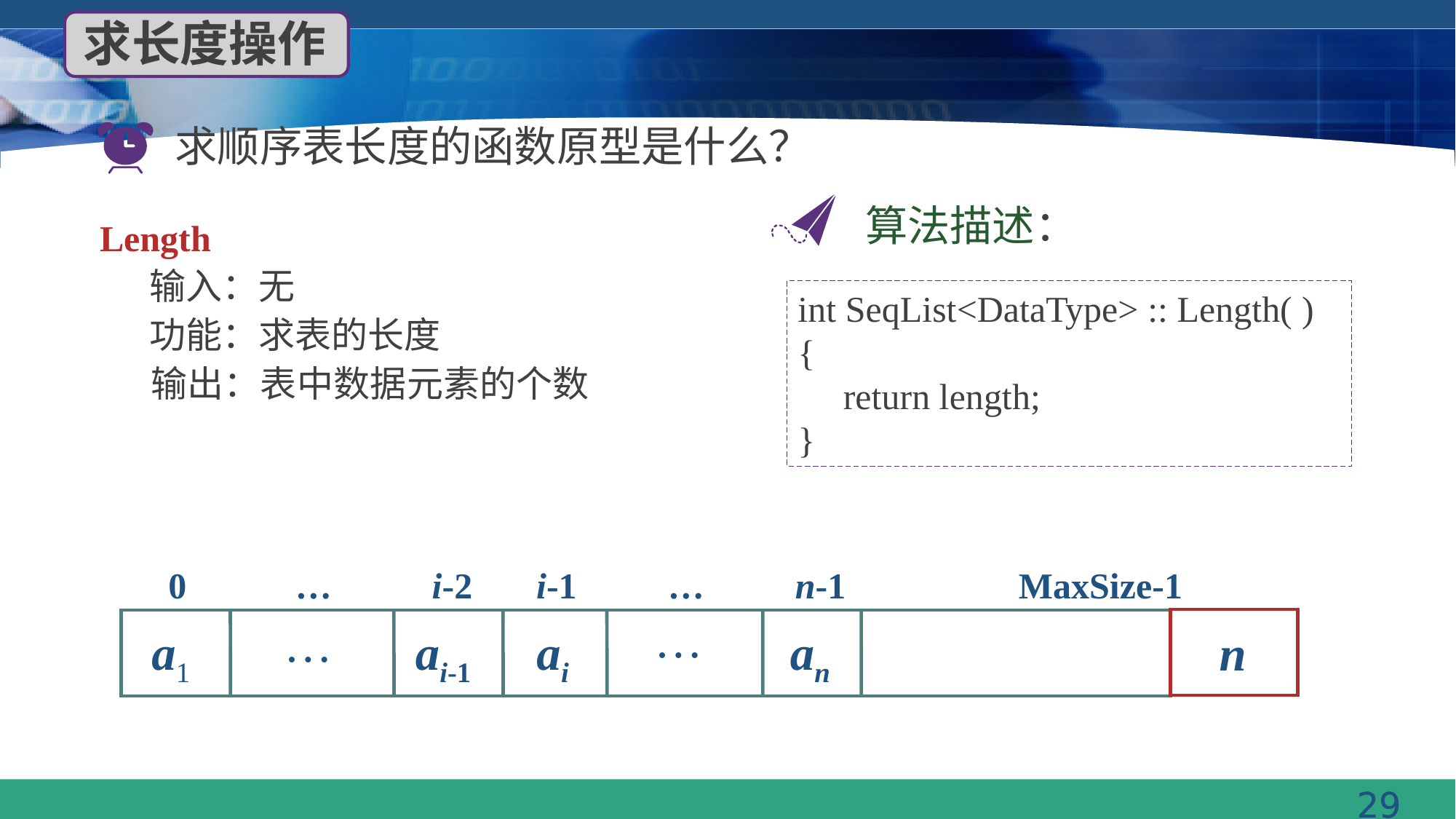

求长度操作

求顺序表长度的函数原型是什么？

算法描述：

Length
     输入：无
     功能：求表的长度
     输出：表中数据元素的个数
int SeqList<DataType> :: Length( )
{
     return length;
}
   0            …           i-2       i-1          …          n-1                   MaxSize-1

…
…
 a1
 ai-1
  ai
 an
    n